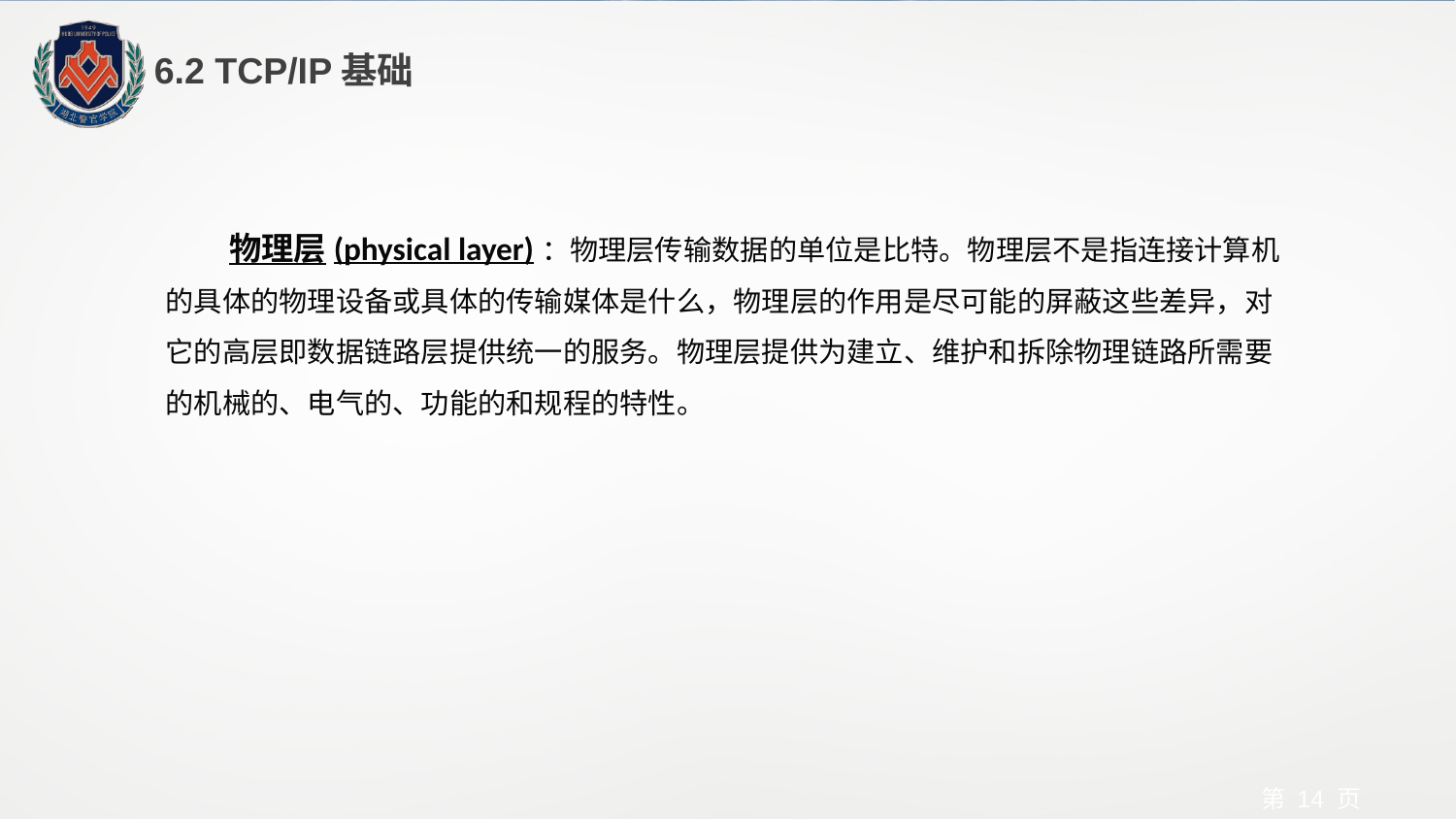

6.2 TCP/IP基础
         物理层(physical layer)：物理层传输数据的单位是比特。物理层不是指连接计算机的具体的物理设备或具体的传输媒体是什么，物理层的作用是尽可能的屏蔽这些差异，对它的高层即数据链路层提供统一的服务。物理层提供为建立、维护和拆除物理链路所需要的机械的、电气的、功能的和规程的特性。